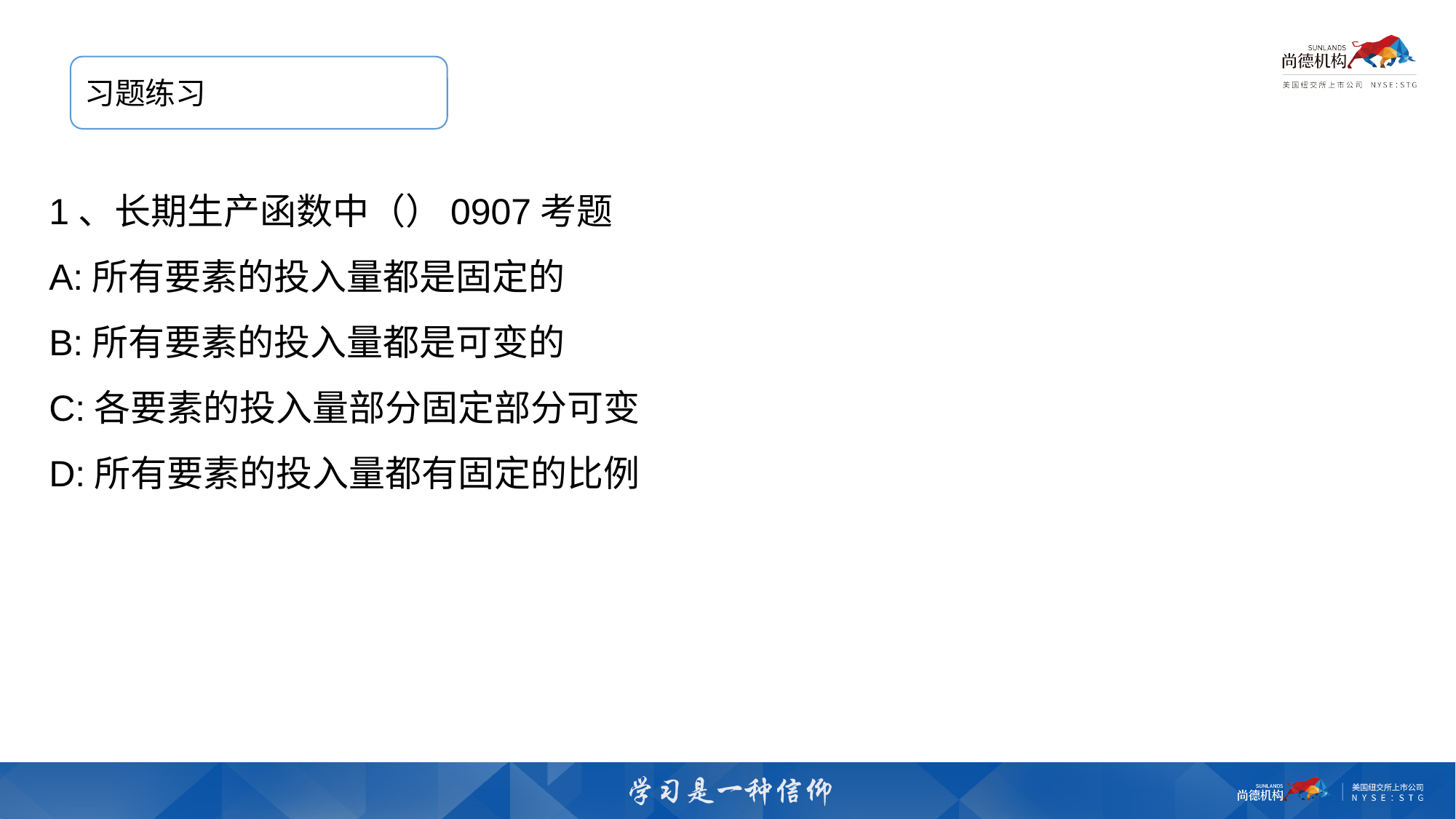

习题练习
1、长期生产函数中（）0907考题
A:所有要素的投入量都是固定的
B:所有要素的投入量都是可变的
C:各要素的投入量部分固定部分可变
D:所有要素的投入量都有固定的比例